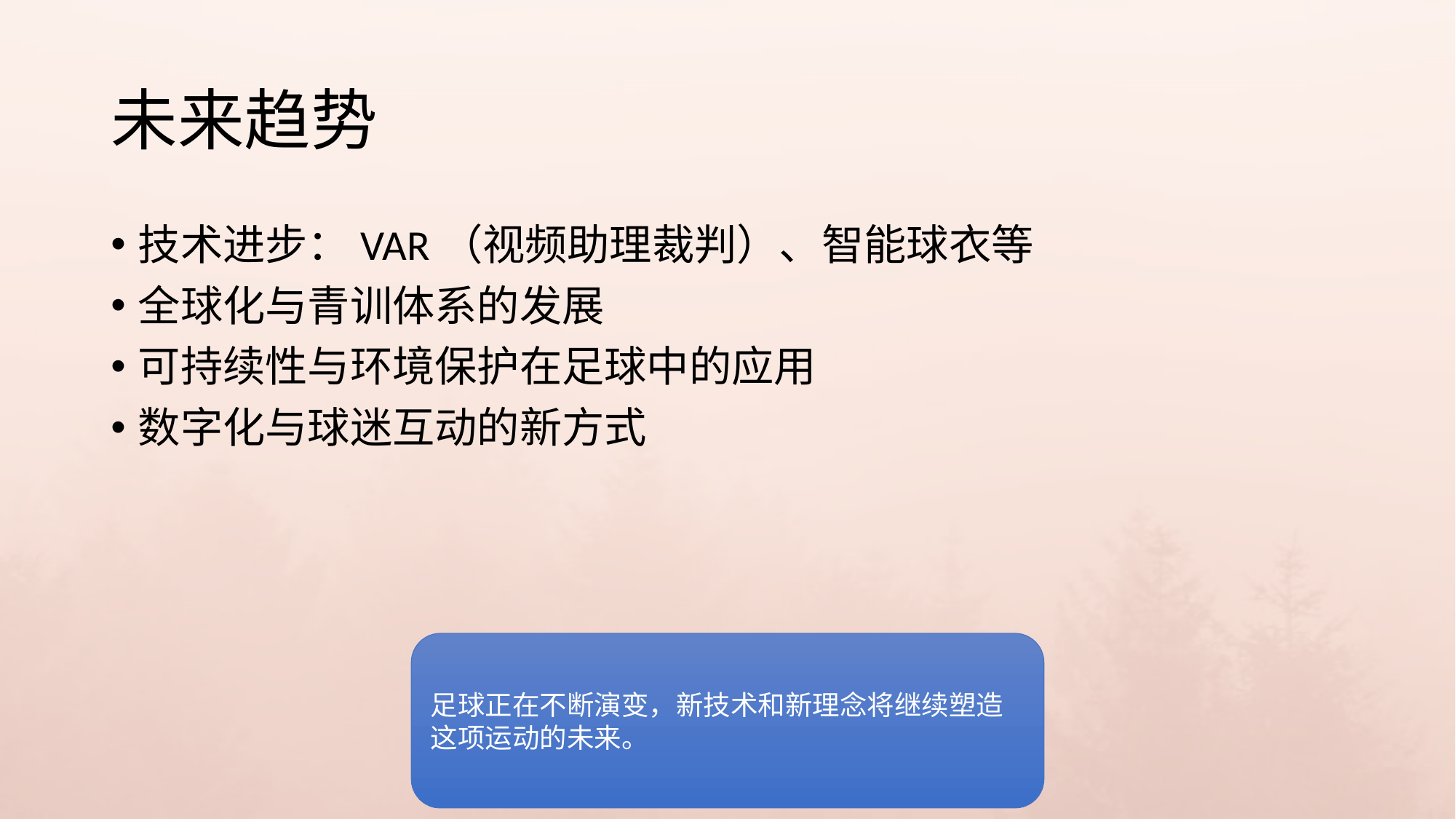

# 未来趋势
技术进步：VAR（视频助理裁判）、智能球衣等
全球化与青训体系的发展
可持续性与环境保护在足球中的应用
数字化与球迷互动的新方式
足球正在不断演变，新技术和新理念将继续塑造这项运动的未来。